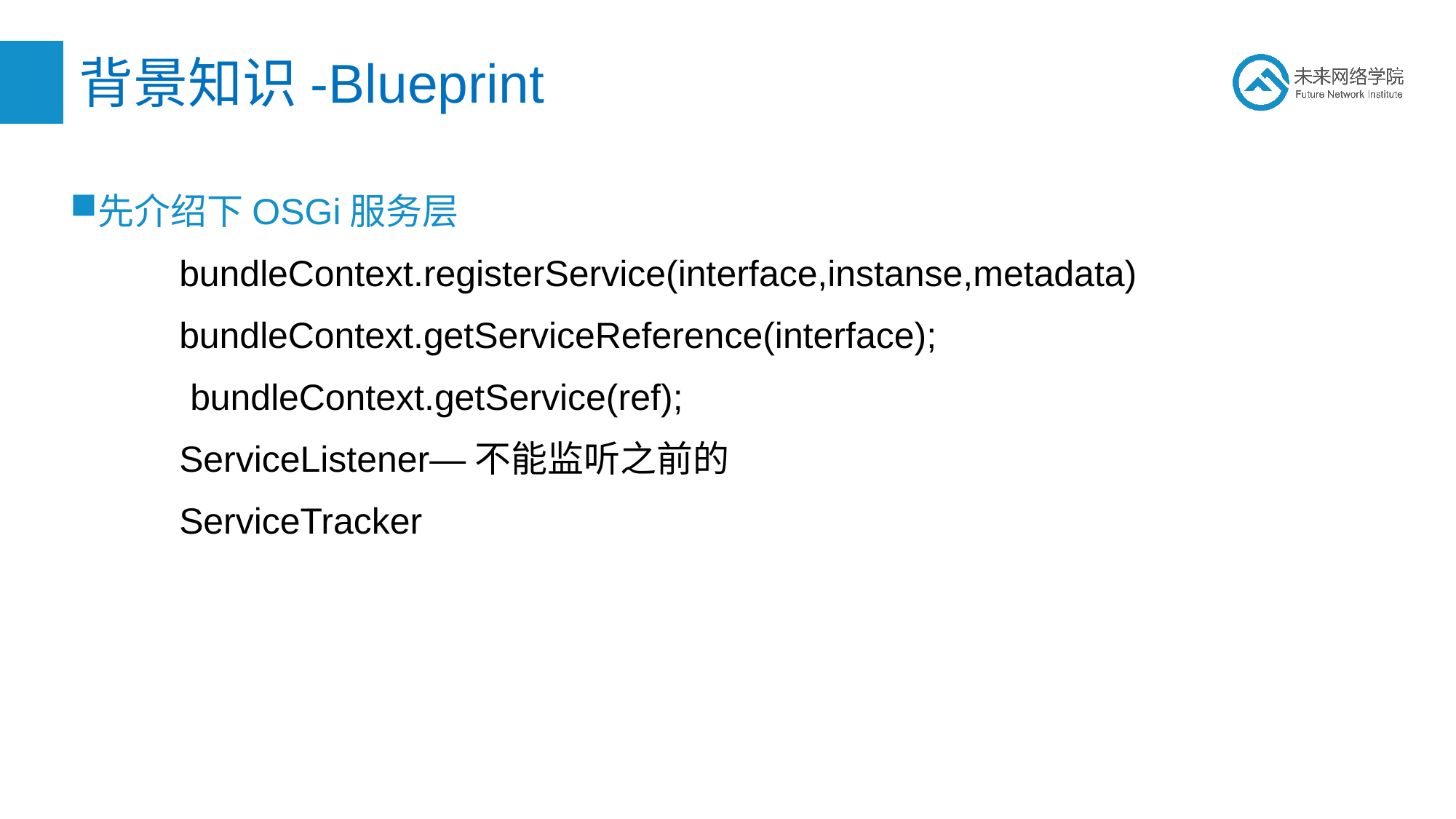

# 背景知识-Blueprint
先介绍下OSGi服务层
	bundleContext.registerService(interface,instanse,metadata)
	bundleContext.getServiceReference(interface);
		bundleContext.getService(ref);
	ServiceListener—不能监听之前的
	ServiceTracker